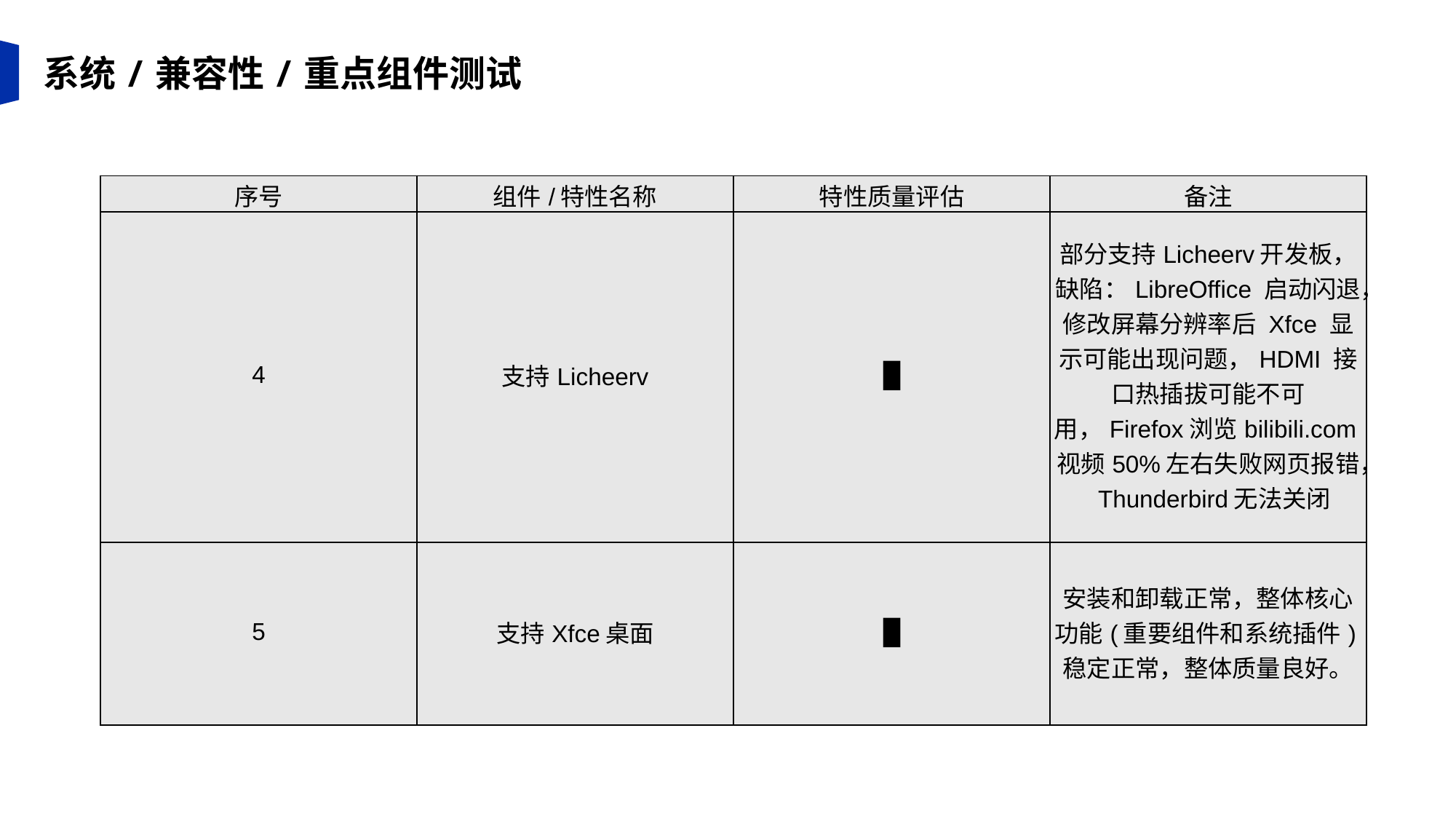

系统/兼容性/重点组件测试

| 序号 | 组件/特性名称 | 特性质量评估 | 备注 |
| --- | --- | --- | --- |
| 4 | 支持Licheerv | █ | 部分支持Licheerv开发板，缺陷：LibreOffice 启动闪退，修改屏幕分辨率后 Xfce 显示可能出现问题，HDMI 接口热插拔可能不可用，Firefox浏览bilibili.com视频50%左右失败网页报错， Thunderbird无法关闭 |
| 5 | 支持Xfce桌面 | █ | 安装和卸载正常，整体核心功能(重要组件和系统插件)稳定正常，整体质量良好。 |